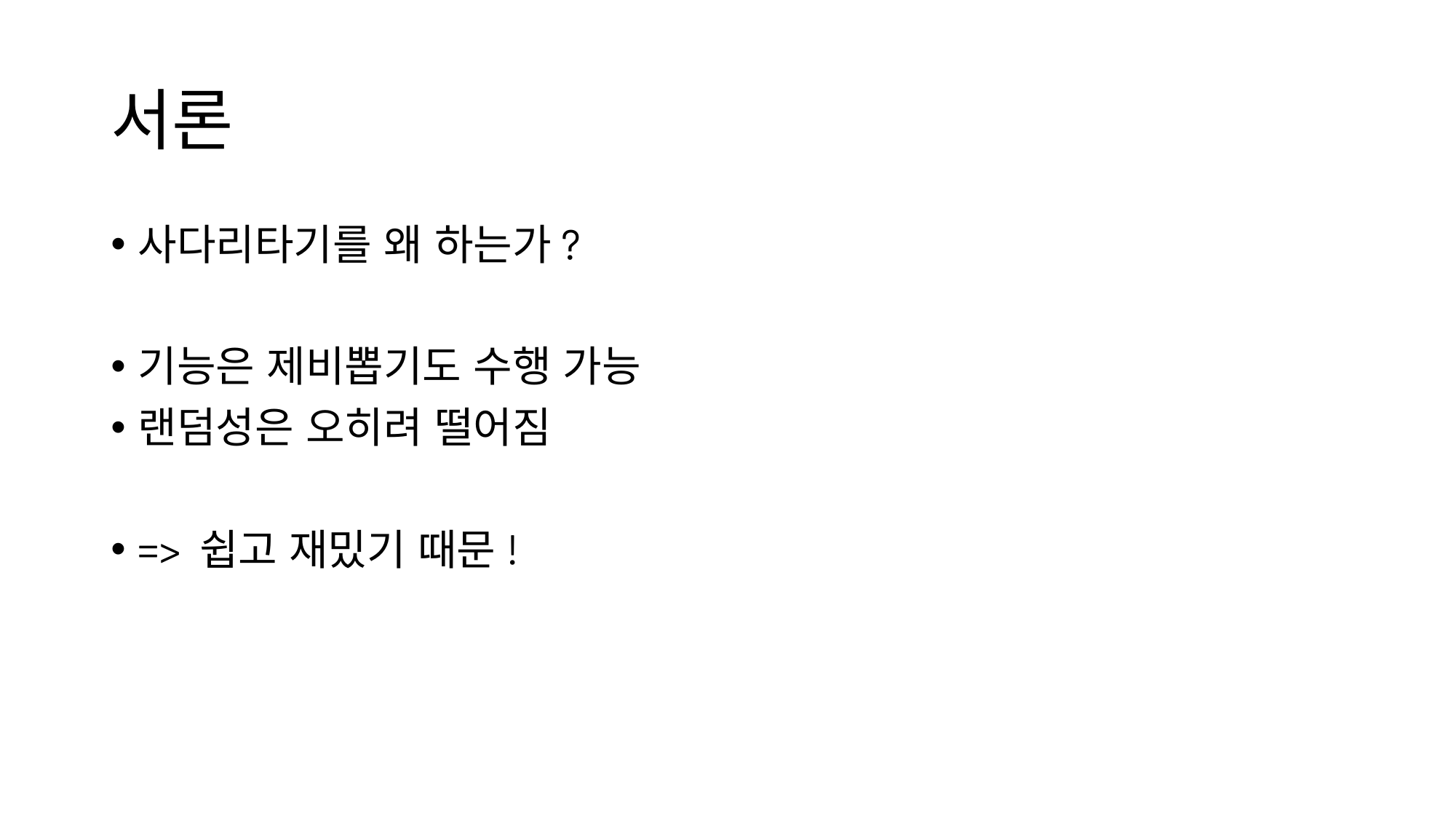

# 서론
사다리타기를 왜 하는가?

기능은 제비뽑기도 수행 가능
랜덤성은 오히려 떨어짐

=> 쉽고 재밌기 때문!